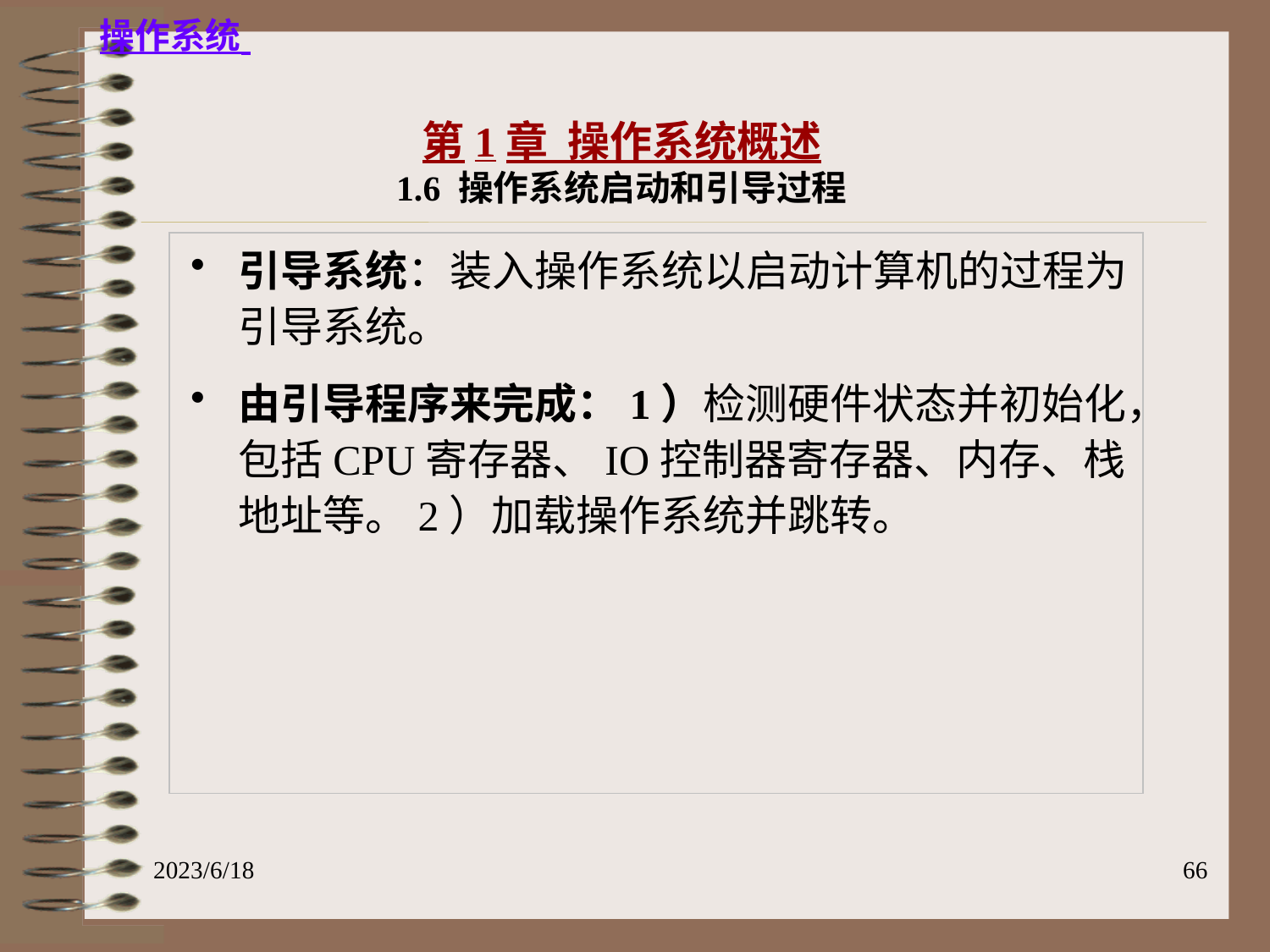

第1章  操作系统概述
1.6 操作系统启动和引导过程

引导系统：装入操作系统以启动计算机的过程为引导系统。
由引导程序来完成：1）检测硬件状态并初始化，包括CPU寄存器、IO控制器寄存器、内存、栈地址等。2）加载操作系统并跳转。

2023/6/18
66